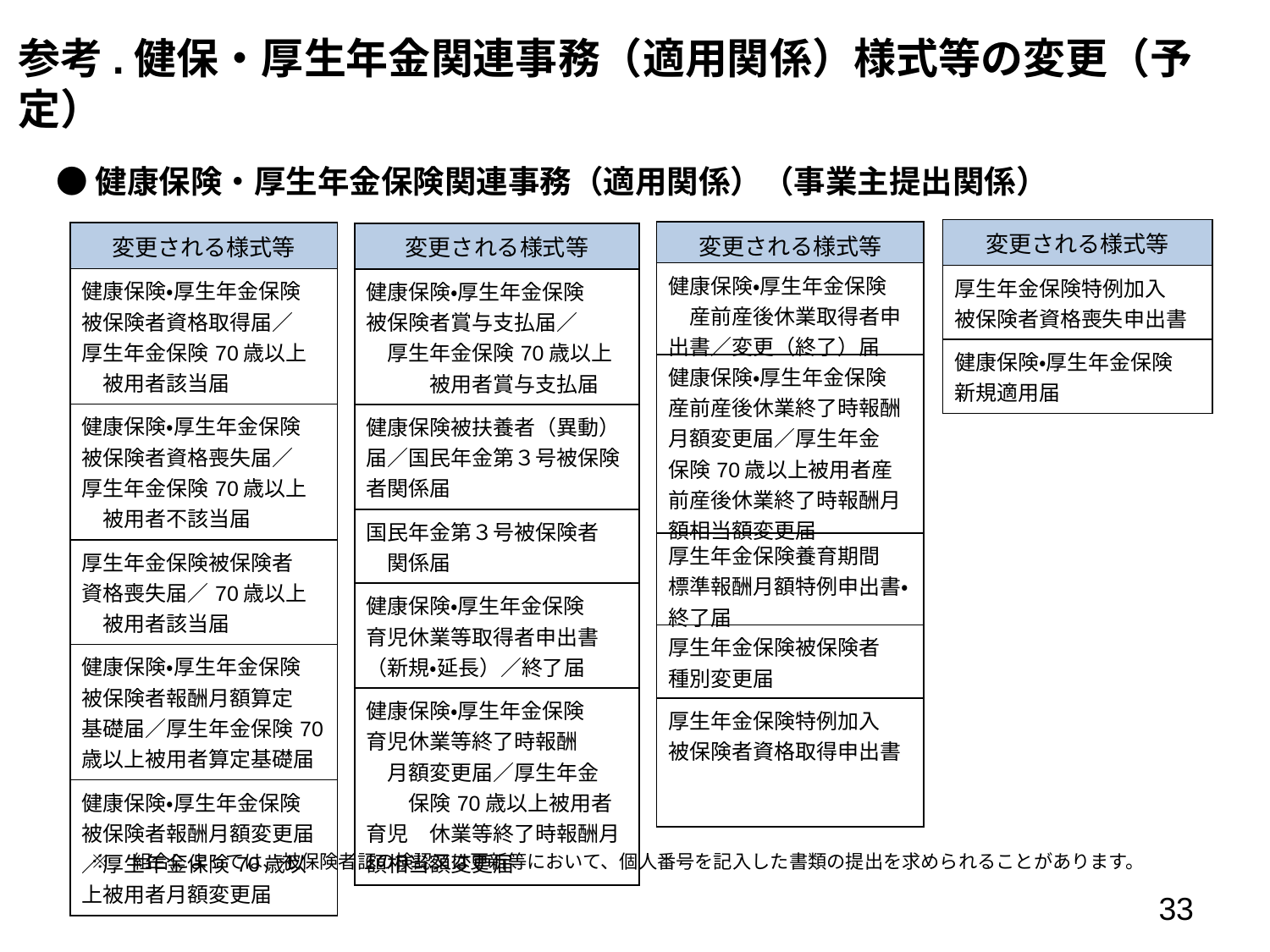

# 参考.健保・厚生年金関連事務（適用関係）様式等の変更（予定）
●健康保険・厚生年金保険関連事務（適用関係）（事業主提出関係）
| 変更される様式等 |
| --- |
| 厚生年金保険特例加入　被保険者資格喪失申出書 |
| 健康保険・厚生年金保険　新規適用届 |
| 変更される様式等 |
| --- |
| 健康保険・厚生年金保険　　産前産後休業取得者申出書／変更（終了）届 |
| 健康保険・厚生年金保険　産前産後休業終了時報酬月額変更届／厚生年金　保険70歳以上被用者産前産後休業終了時報酬月額相当額変更届 |
| 厚生年金保険養育期間　標準報酬月額特例申出書・終了届 |
| 厚生年金保険被保険者　種別変更届 |
| 厚生年金保険特例加入　被保険者資格取得申出書 |
| 変更される様式等 |
| --- |
| 健康保険・厚生年金保険　被保険者資格取得届／　厚生年金保険70歳以上　被用者該当届 |
| 健康保険・厚生年金保険　被保険者資格喪失届／　厚生年金保険70歳以上　被用者不該当届 |
| 厚生年金保険被保険者　資格喪失届／70歳以上　被用者該当届 |
| 健康保険・厚生年金保険　被保険者報酬月額算定　基礎届／厚生年金保険70歳以上被用者算定基礎届 |
| 健康保険・厚生年金保険　被保険者報酬月額変更届／厚生年金保険70歳以上被用者月額変更届 |
| 変更される様式等 |
| --- |
| 健康保険・厚生年金保険　　被保険者賞与支払届／　　　厚生年金保険70歳以上　　　被用者賞与支払届 |
| 健康保険被扶養者（異動）届／国民年金第３号被保険者関係届 |
| 国民年金第３号被保険者　　関係届 |
| 健康保険・厚生年金保険　　育児休業等取得者申出書（新規・延長）／終了届 |
| 健康保険・厚生年金保険　　育児休業等終了時報酬　　　月額変更届／厚生年金　　　保険70歳以上被用者育児　休業等終了時報酬月額相当額変更届 |
※　組合によっては、被保険者証の検認又は更新等において、個人番号を記入した書類の提出を求められることがあります。
33